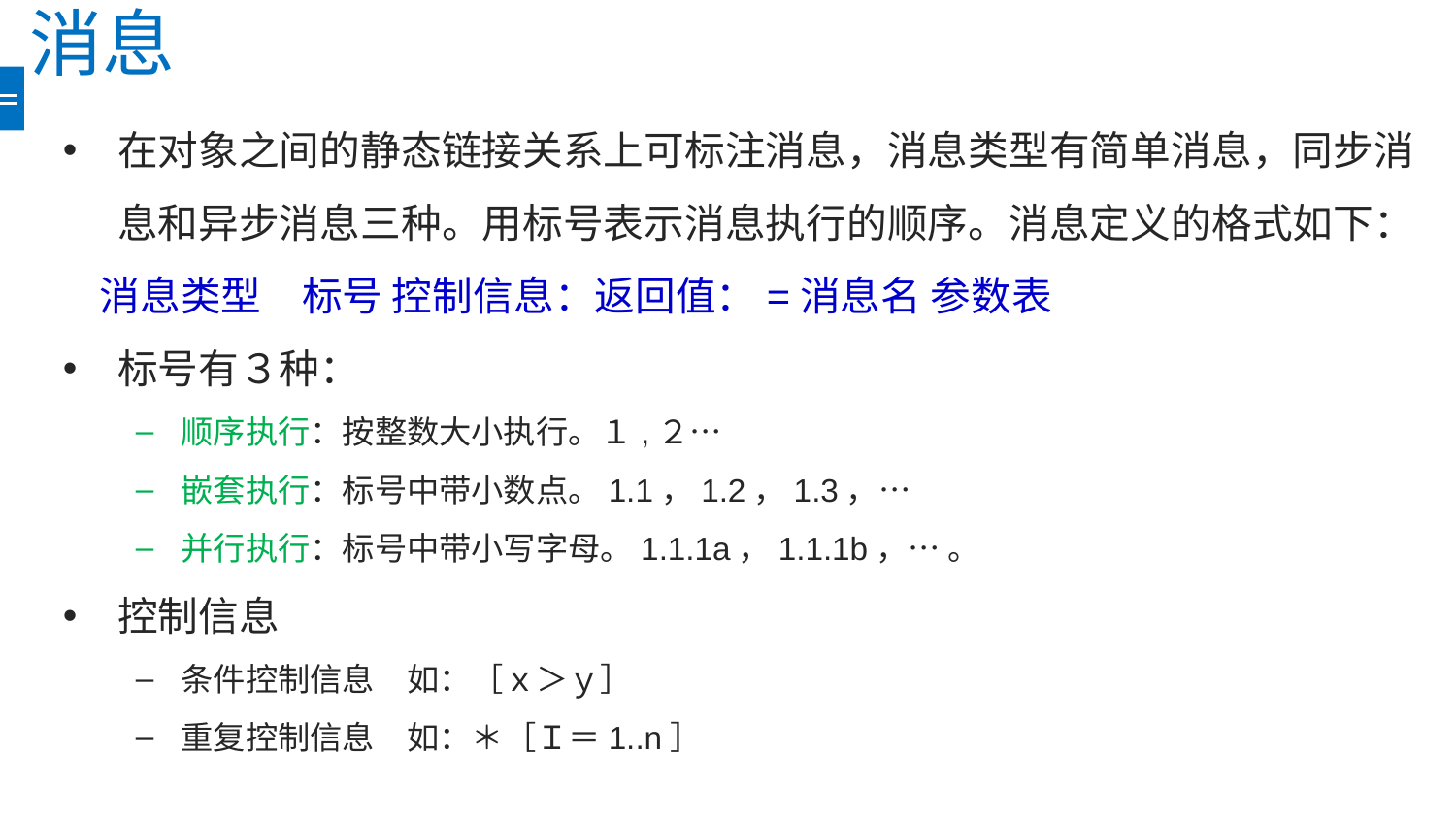

# 消息
在对象之间的静态链接关系上可标注消息，消息类型有简单消息，同步消息和异步消息三种。用标号表示消息执行的顺序。消息定义的格式如下：
   消息类型　标号 控制信息：返回值：=消息名 参数表
标号有３种：
顺序执行：按整数大小执行。１,２…
嵌套执行：标号中带小数点。1.1，1.2，1.3，…
并行执行：标号中带小写字母。1.1.1a，1.1.1b，… 。
控制信息
条件控制信息　如：［ｘ＞ｙ］
重复控制信息　如：＊［Ｉ＝1..n］